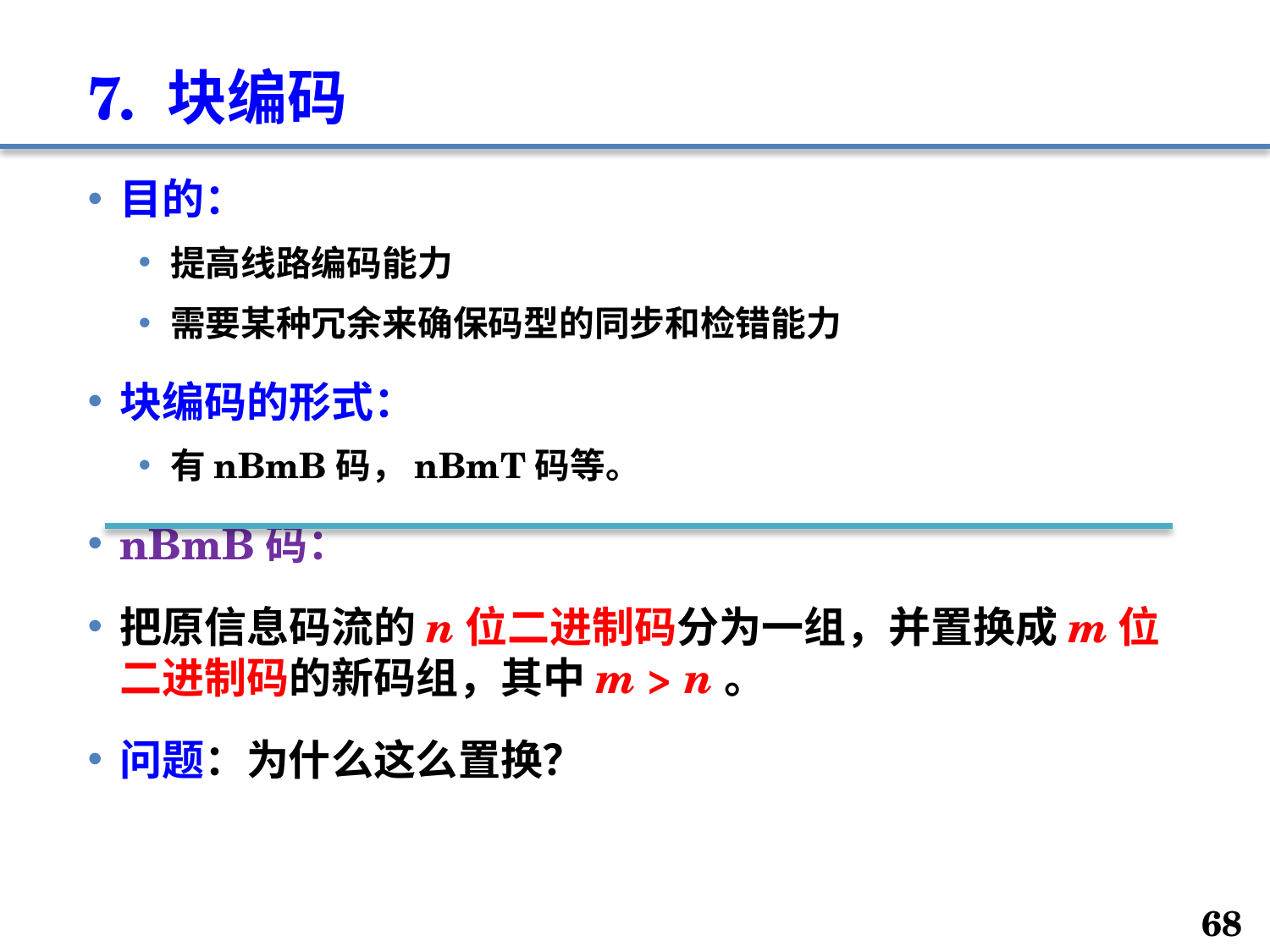

# 7. 块编码
目的：
提高线路编码能力
需要某种冗余来确保码型的同步和检错能力
块编码的形式：
有nBmB码，nBmT码等。
nBmB码：
把原信息码流的n位二进制码分为一组，并置换成m位二进制码的新码组，其中m > n。
问题：为什么这么置换？
68